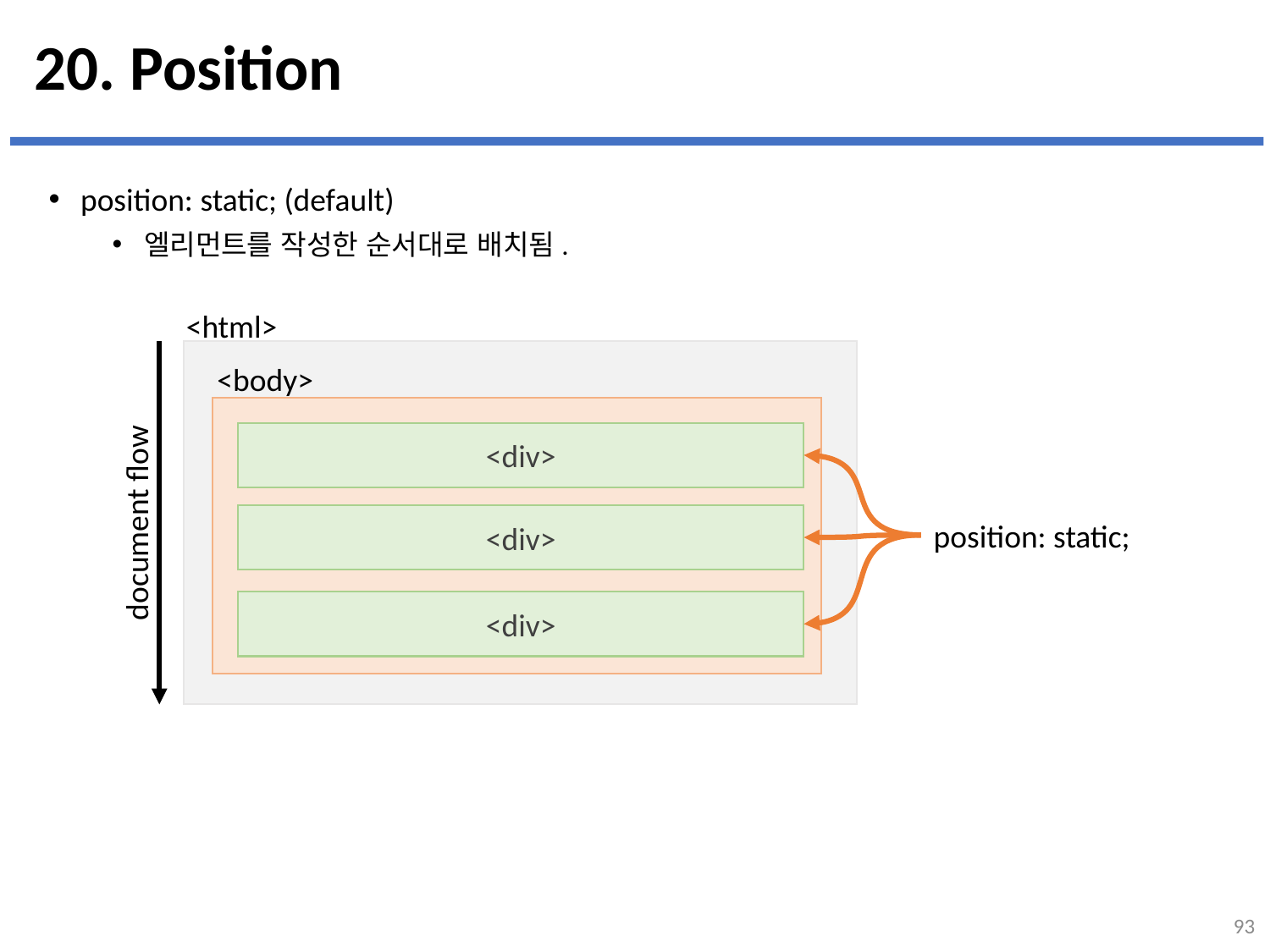

# 20. Position
position: static; (default)
엘리먼트를 작성한 순서대로 배치됨.
<html>

<body>

<div>
document flow
<div>
position: static;
<div>
93